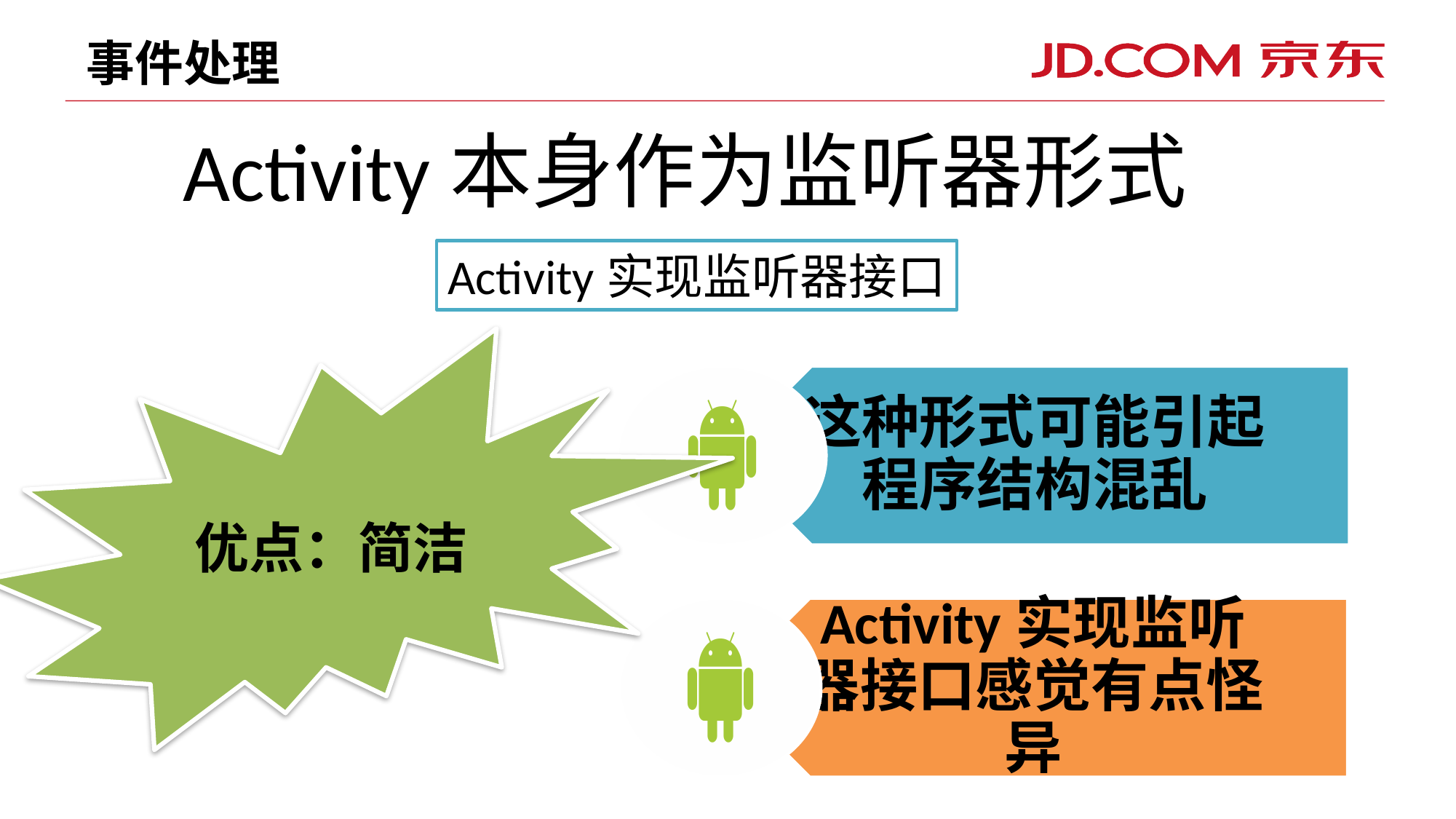

事件处理
Activity本身作为监听器形式
Activity实现监听器接口
优点：简洁
这种形式可能引起程序结构混乱
Activity实现监听器接口感觉有点怪异
缺点